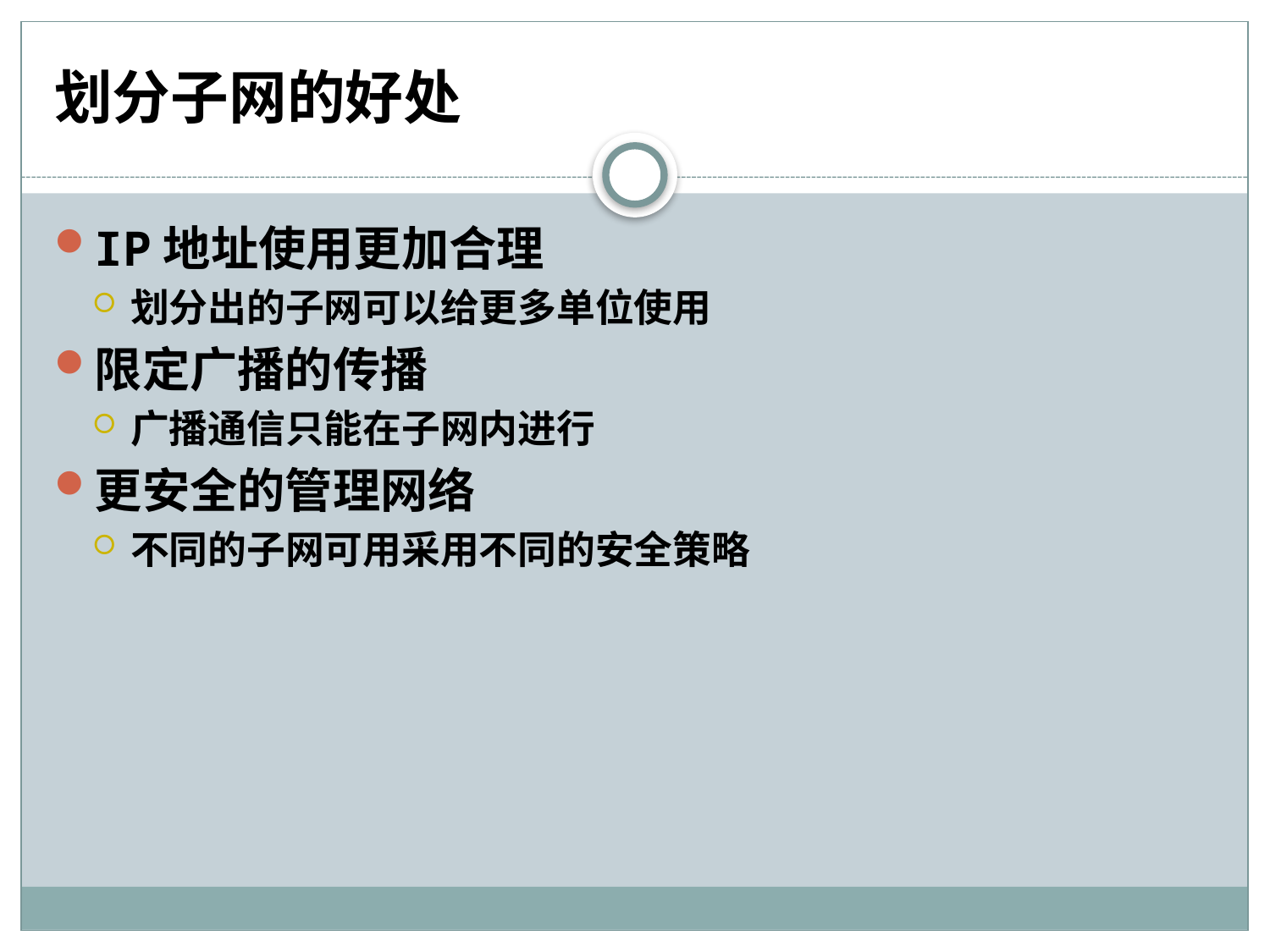

# 划分子网的好处
IP地址使用更加合理
划分出的子网可以给更多单位使用
限定广播的传播
广播通信只能在子网内进行
更安全的管理网络
不同的子网可用采用不同的安全策略